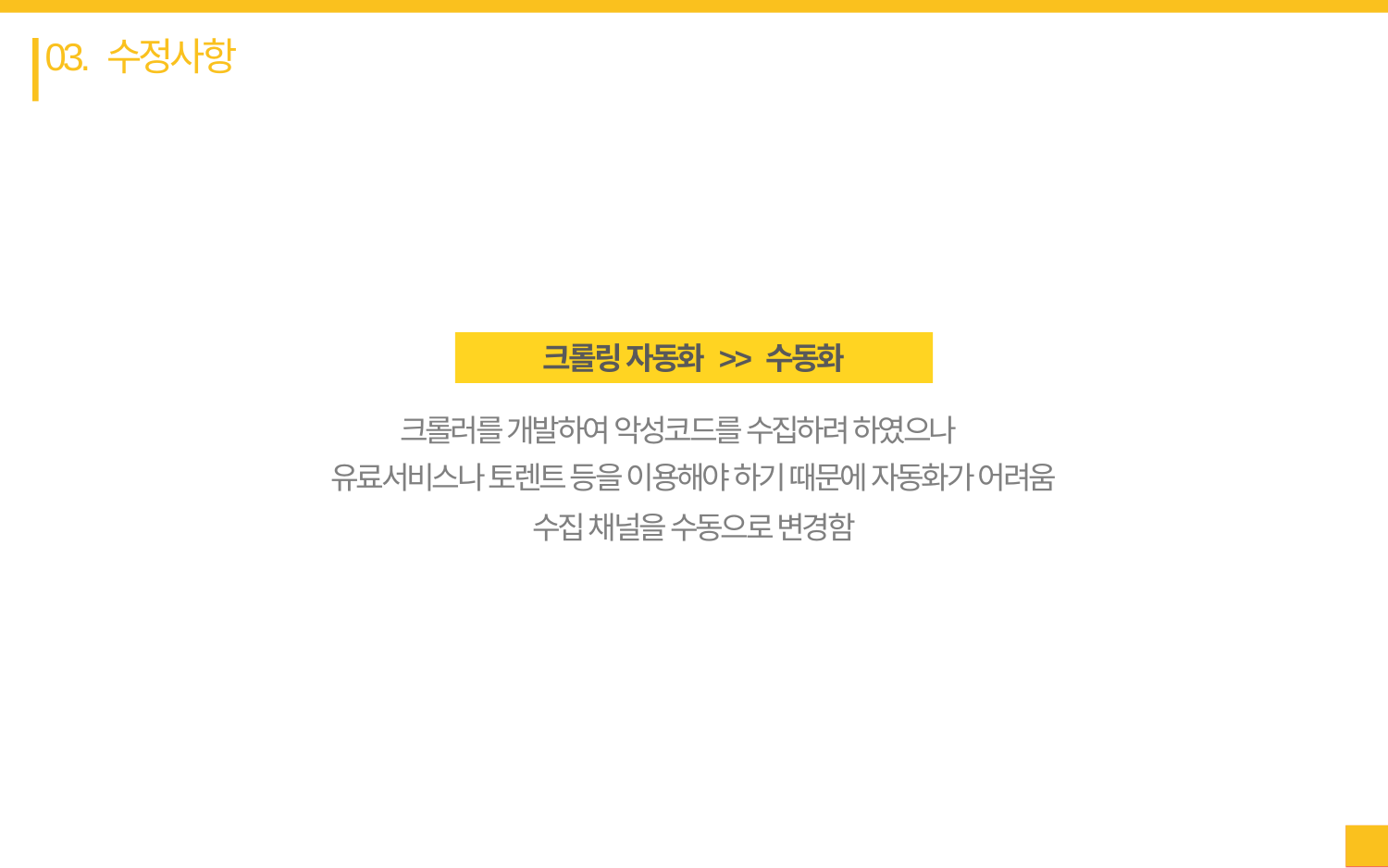

03. 수정사항

크롤링 자동화 >> 수동화
크롤러를 개발하여 악성코드를 수집하려 하였으나
유료서비스나 토렌트 등을 이용해야 하기 때문에 자동화가 어려움
수집 채널을 수동으로 변경함

35